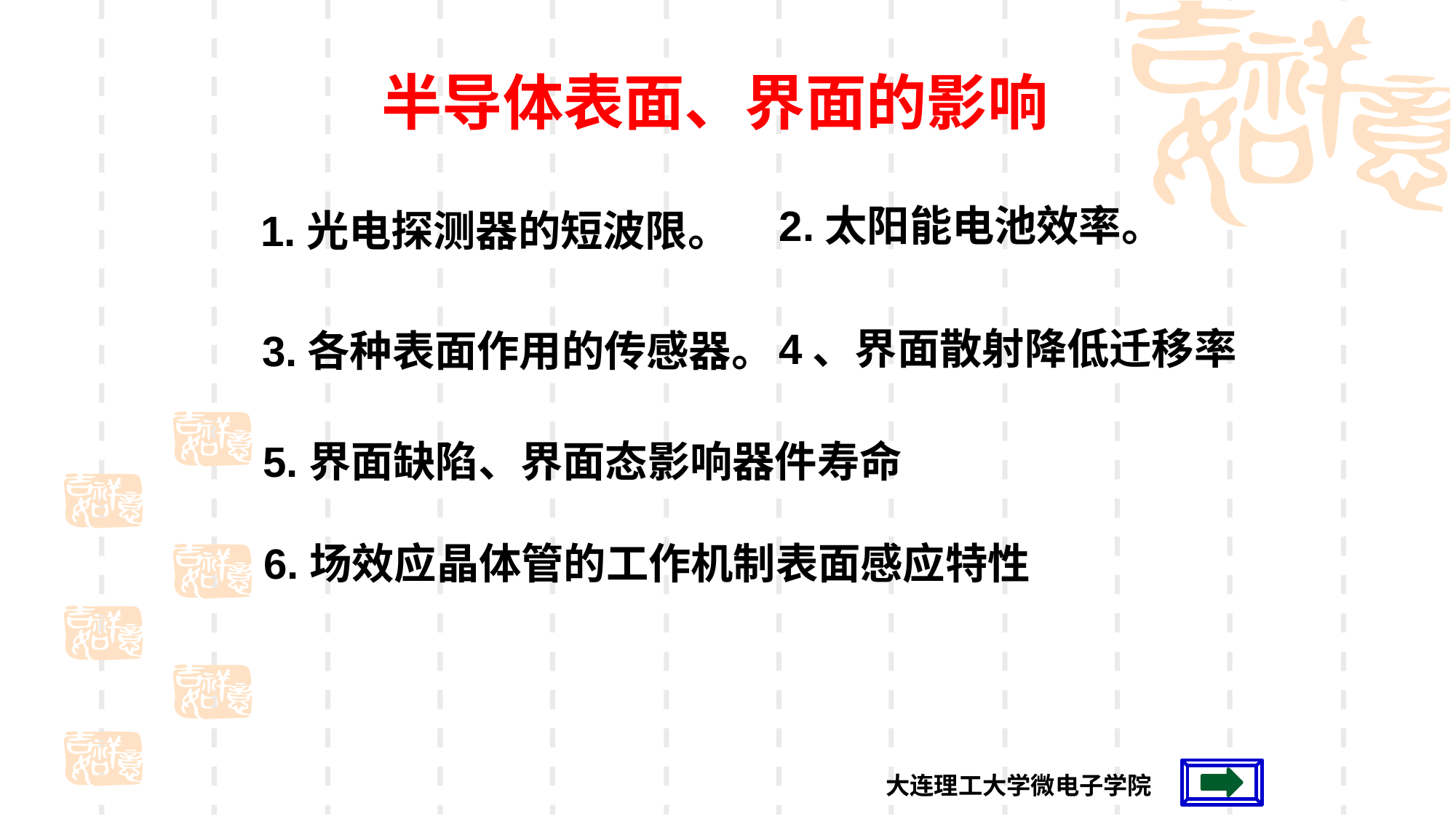

半导体表面、界面的影响
2.太阳能电池效率。
1.光电探测器的短波限。
4、界面散射降低迁移率
3.各种表面作用的传感器。
5.界面缺陷、界面态影响器件寿命
6.场效应晶体管的工作机制表面感应特性

大连理工大学微电子学院